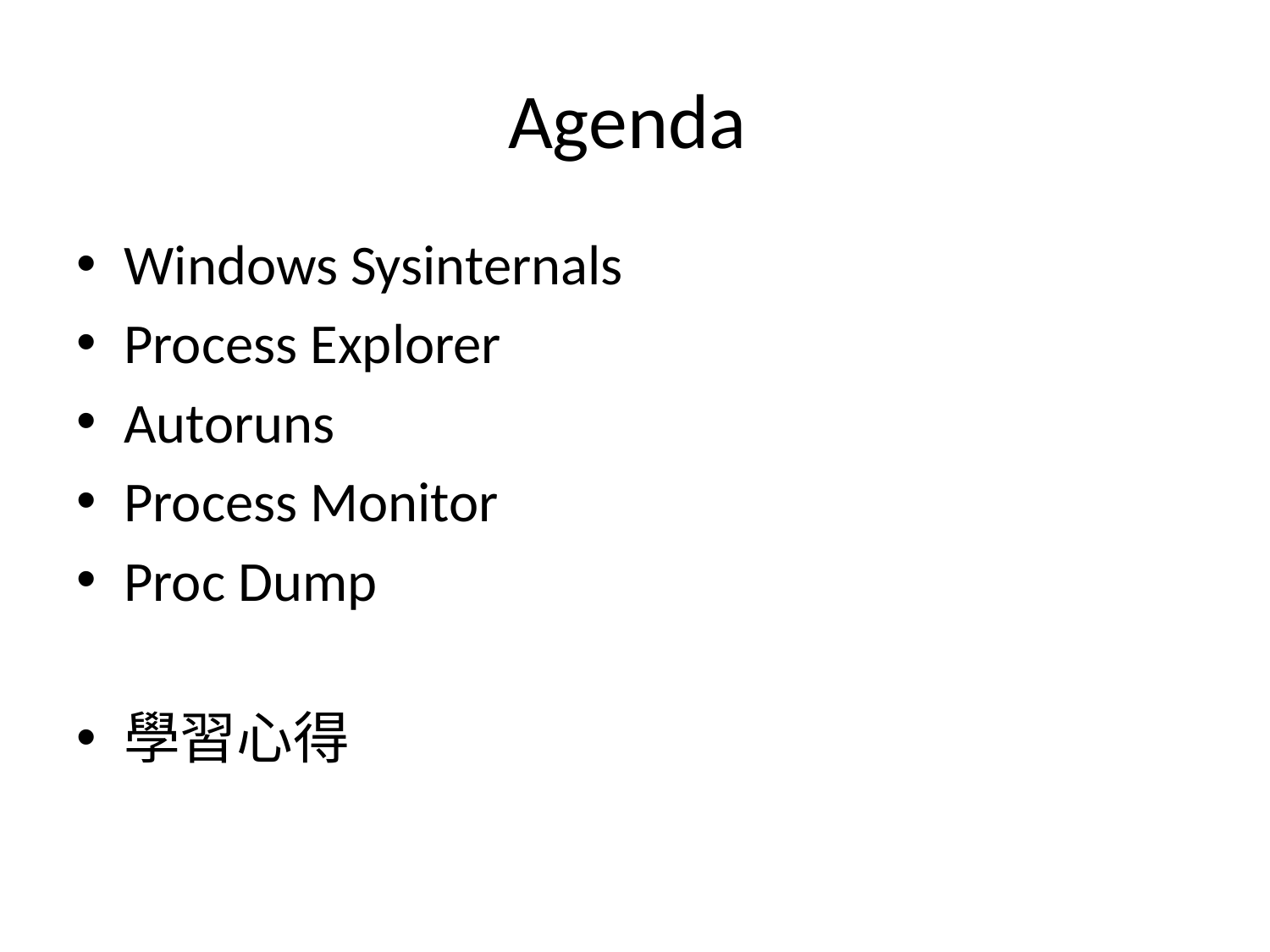

# Agenda
Windows Sysinternals
Process Explorer
Autoruns
Process Monitor
Proc Dump

學習心得